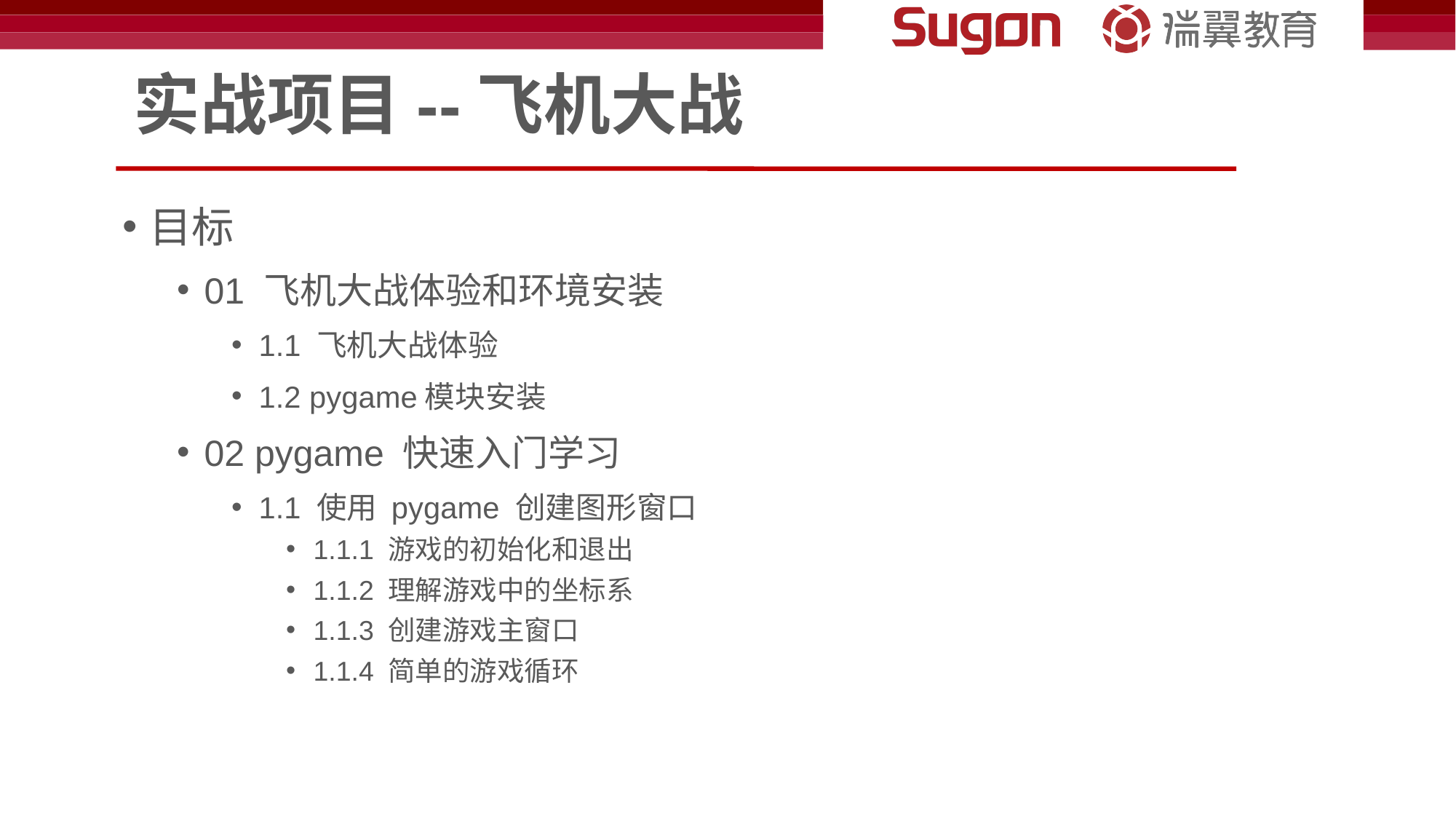

# 实战项目--飞机大战
目标
01 飞机大战体验和环境安装
1.1 飞机大战体验
1.2 pygame模块安装
02 pygame 快速入门学习
1.1 使用 pygame 创建图形窗口
1.1.1 游戏的初始化和退出
1.1.2 理解游戏中的坐标系
1.1.3 创建游戏主窗口
1.1.4 简单的游戏循环